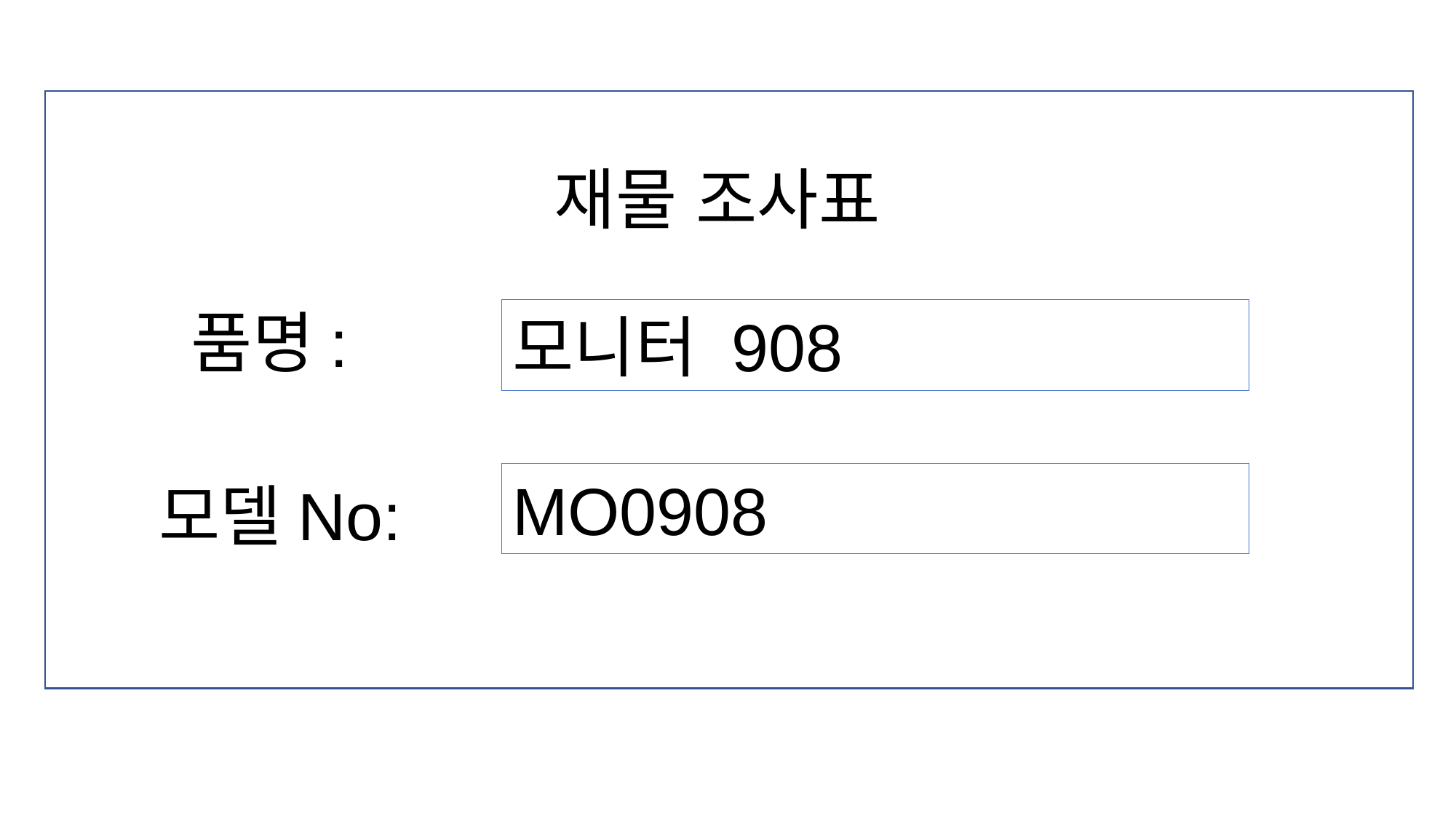

재물 조사표
품명:
모니터 908
MO0908
모델No: